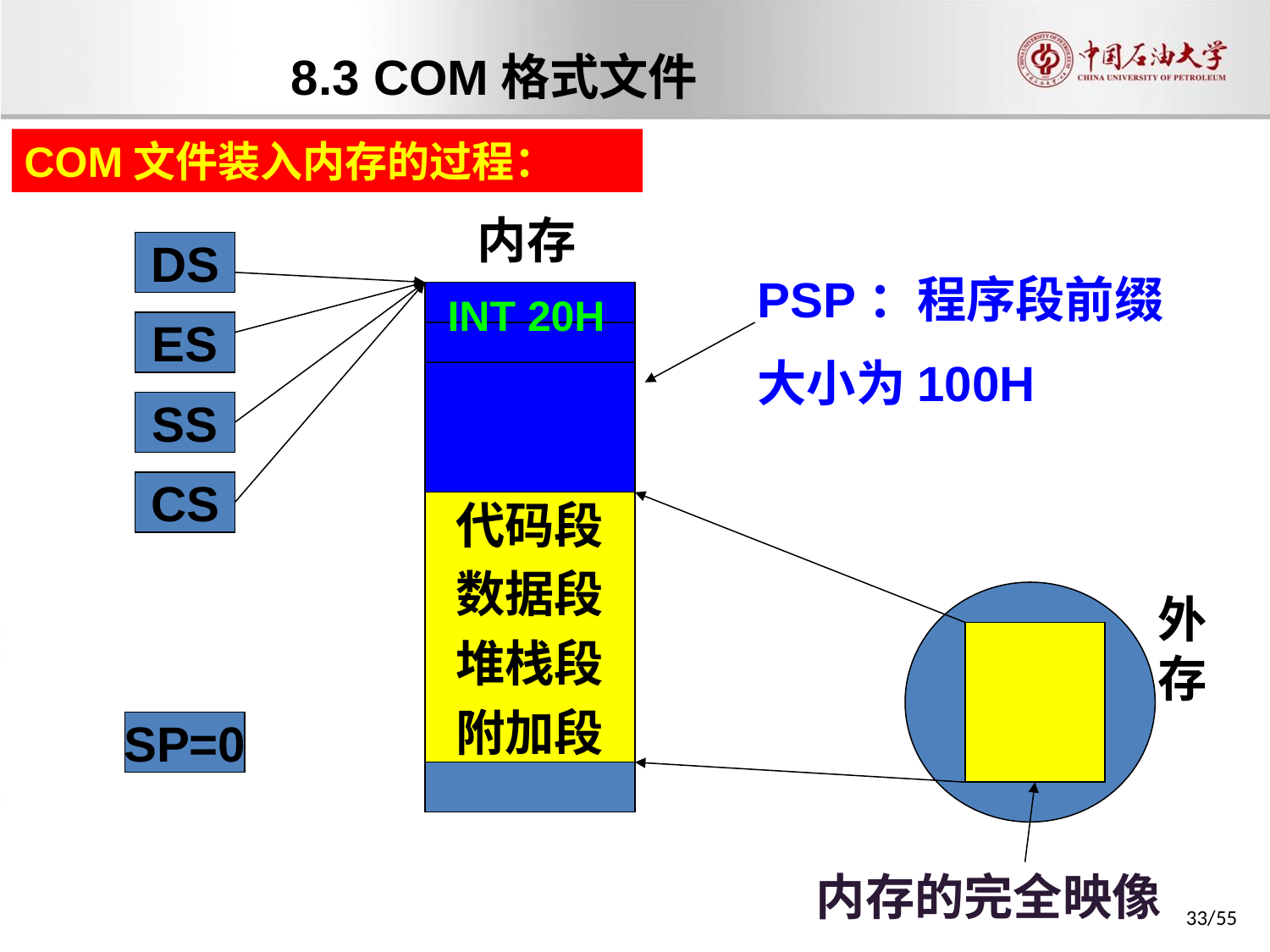

8.3 COM格式文件
COM文件装入内存的过程：

内存
DS
PSP：程序段前缀
大小为100H

INT 20H
ES

SS
CS
代码段
数据段
堆栈段
附加段

外存

SP=0

内存的完全映像
33/55